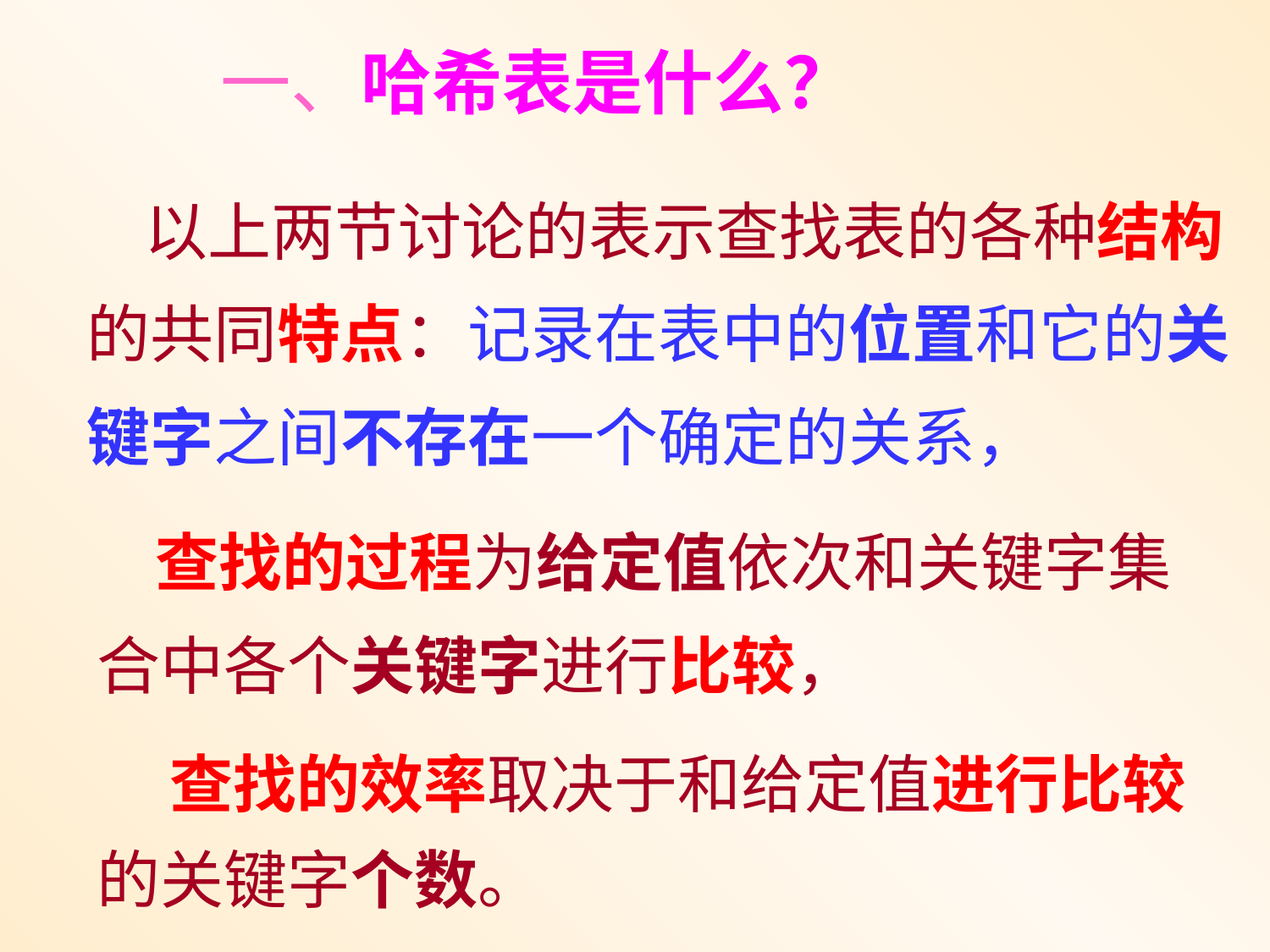

一、哈希表是什么？
   以上两节讨论的表示查找表的各种结构的共同特点：记录在表中的位置和它的关键字之间不存在一个确定的关系，
   查找的过程为给定值依次和关键字集合中各个关键字进行比较，
    查找的效率取决于和给定值进行比较的关键字个数。